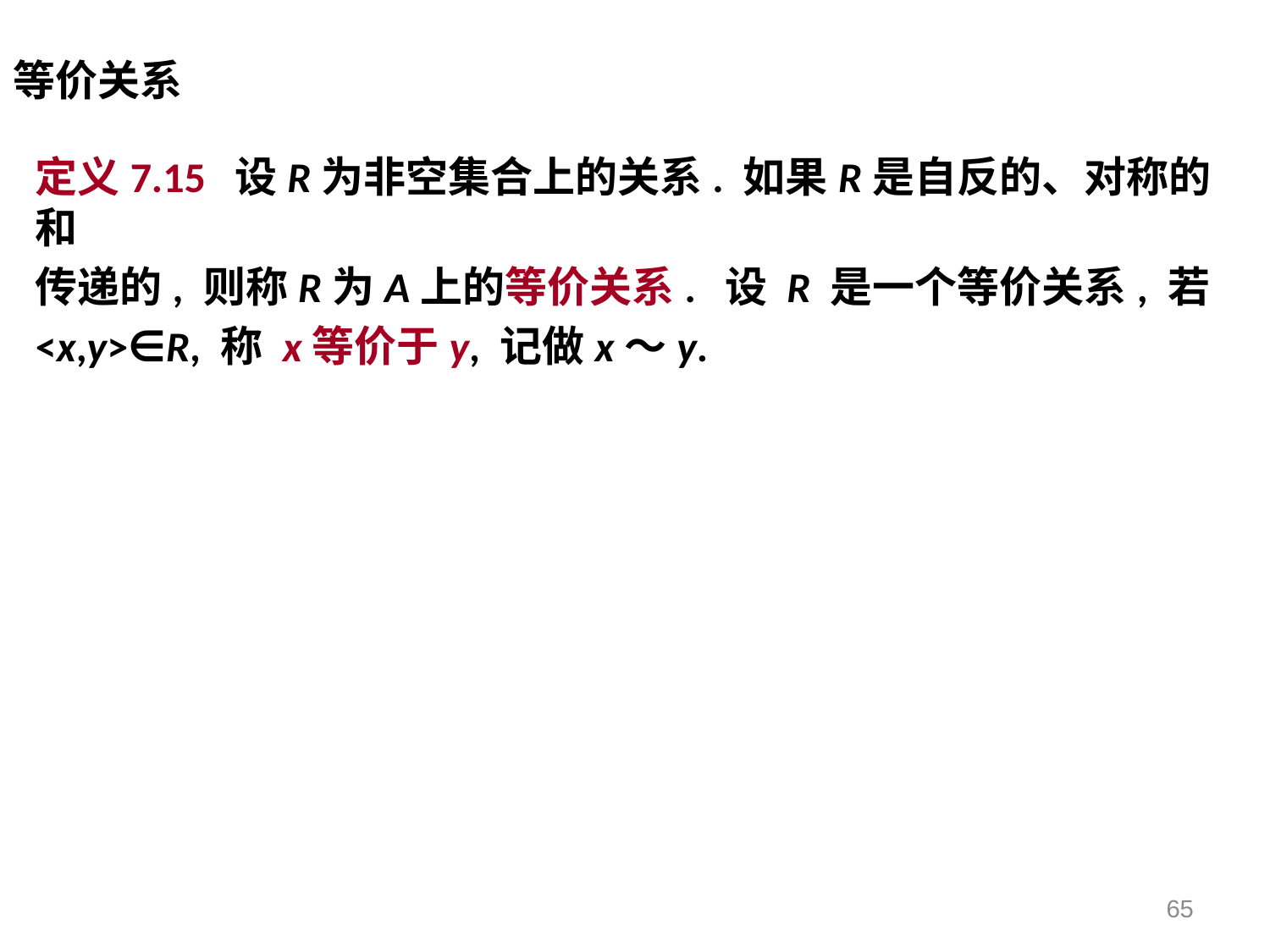

# 等价关系
定义7.15  设R为非空集合上的关系. 如果R是自反的、对称的和
传递的, 则称R为A上的等价关系.  设 R 是一个等价关系, 若
<x,y>∈R, 称 x等价于y, 记做x～y.
65